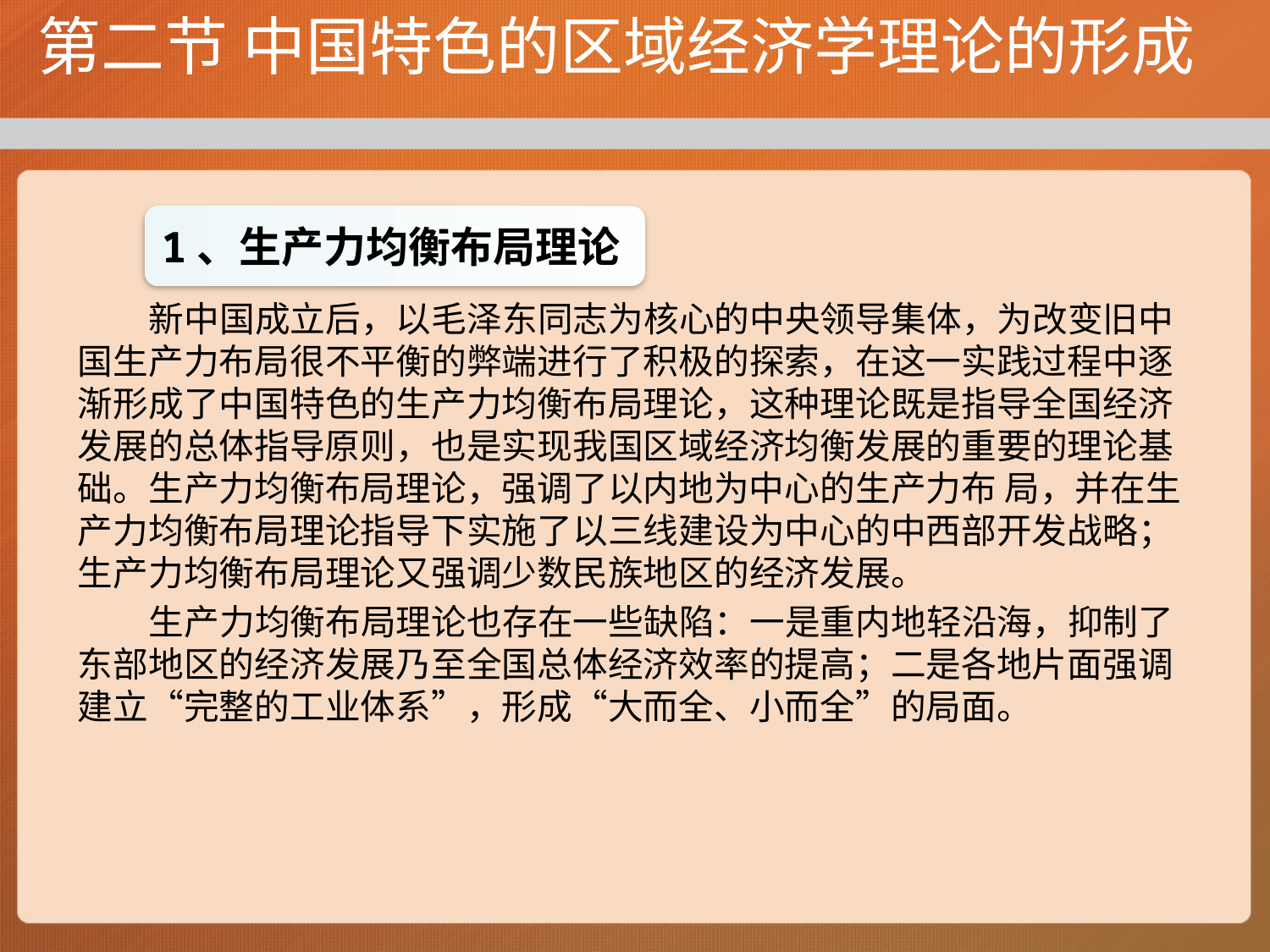

# 第二节 中国特色的区域经济学理论的形成

        新中国成立后，以毛泽东同志为核心的中央领导集体，为改变旧中国生产力布局很不平衡的弊端进行了积极的探索，在这一实践过程中逐渐形成了中国特色的生产力均衡布局理论，这种理论既是指导全国经济发展的总体指导原则，也是实现我国区域经济均衡发展的重要的理论基础。生产力均衡布局理论，强调了以内地为中心的生产力布 局，并在生产力均衡布局理论指导下实施了以三线建设为中心的中西部开发战略；生产力均衡布局理论又强调少数民族地区的经济发展。
        生产力均衡布局理论也存在一些缺陷：一是重内地轻沿海，抑制了东部地区的经济发展乃至全国总体经济效率的提高；二是各地片面强调建立“完整的工业体系”，形成“大而全、小而全”的局面。
1、生产力均衡布局理论